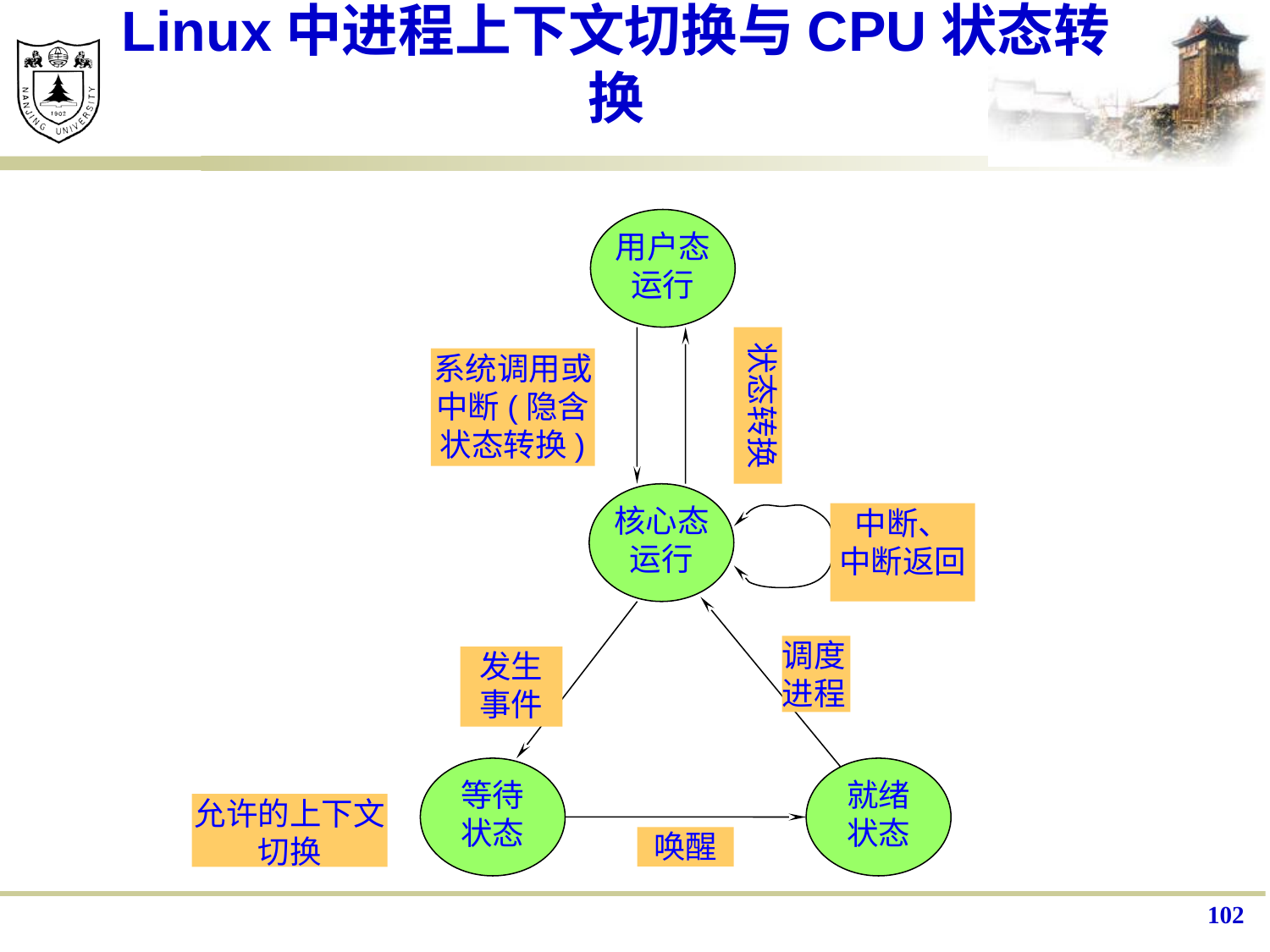

# Linux中进程上下文切换与CPU状态转换
用户态
运行

状态转换
系统调用或中断(隐含状态转换)
核心态
运行

中断、
中断返回

调度
进程
发生
事件
等待
状态
就绪
状态
允许的上下文切换

唤醒
102